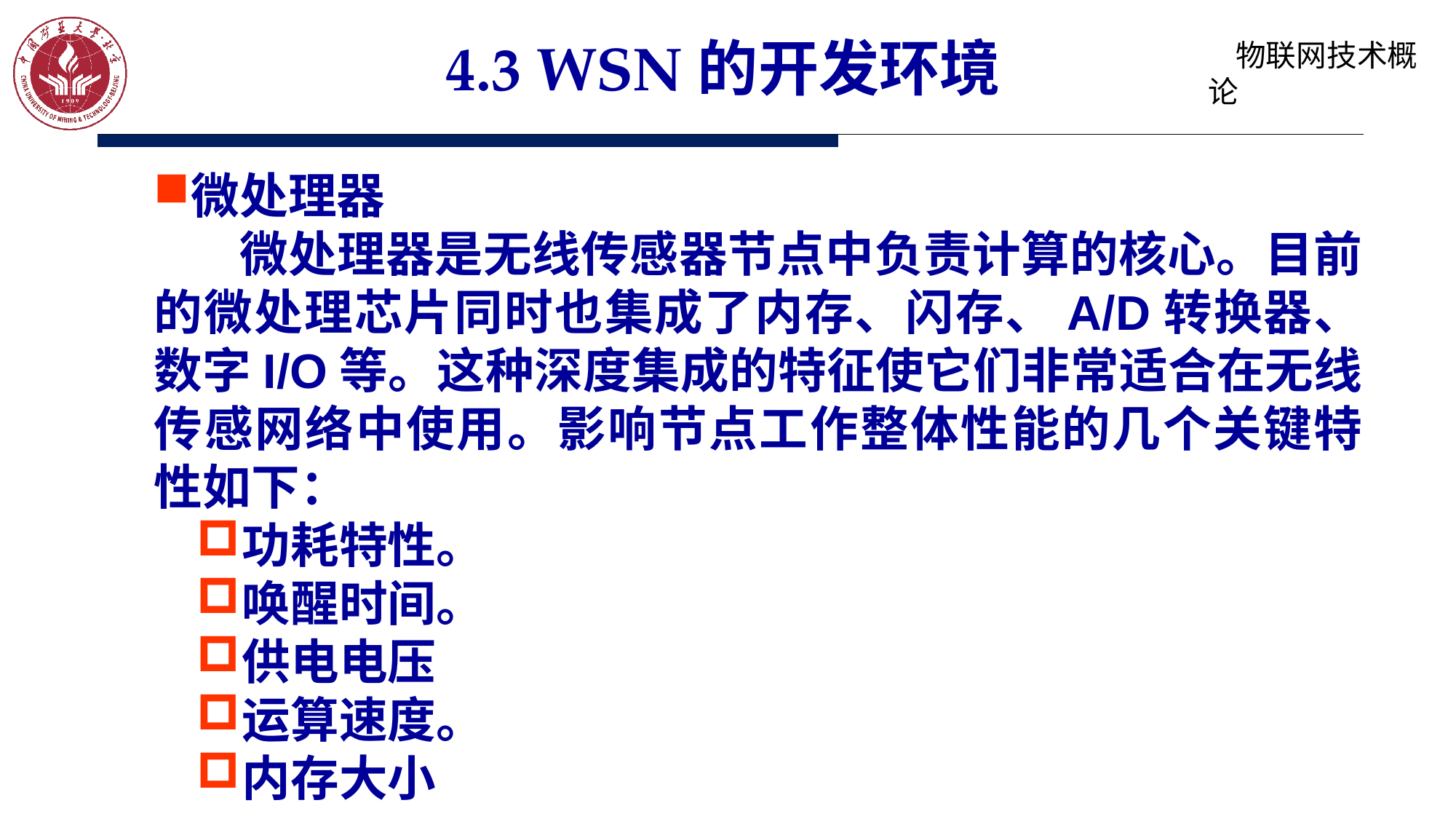

# 4.3 WSN的开发环境
微处理器
微处理器是无线传感器节点中负责计算的核心。目前的微处理芯片同时也集成了内存、闪存、A/D转换器、数字I/O等。这种深度集成的特征使它们非常适合在无线传感网络中使用。影响节点工作整体性能的几个关键特性如下：
功耗特性。
唤醒时间。
供电电压
运算速度。
内存大小